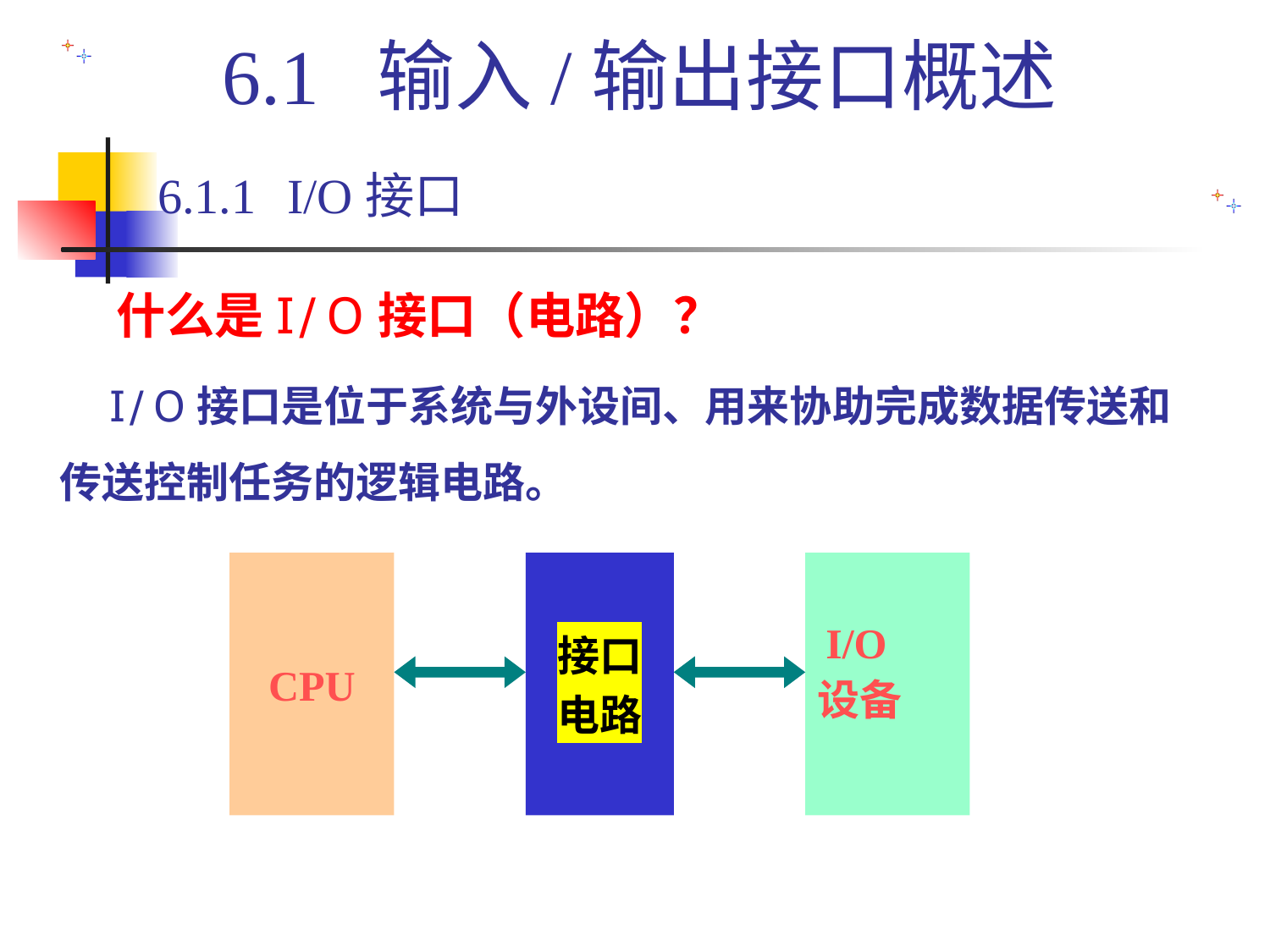

6.1  输入/输出接口概述
# 6.1.1  I/O接口
    什么是I/O接口（电路）？
    I/O接口是位于系统与外设间、用来协助完成数据传送和传送控制任务的逻辑电路。

CPU
接口
电路

 I/O
设备